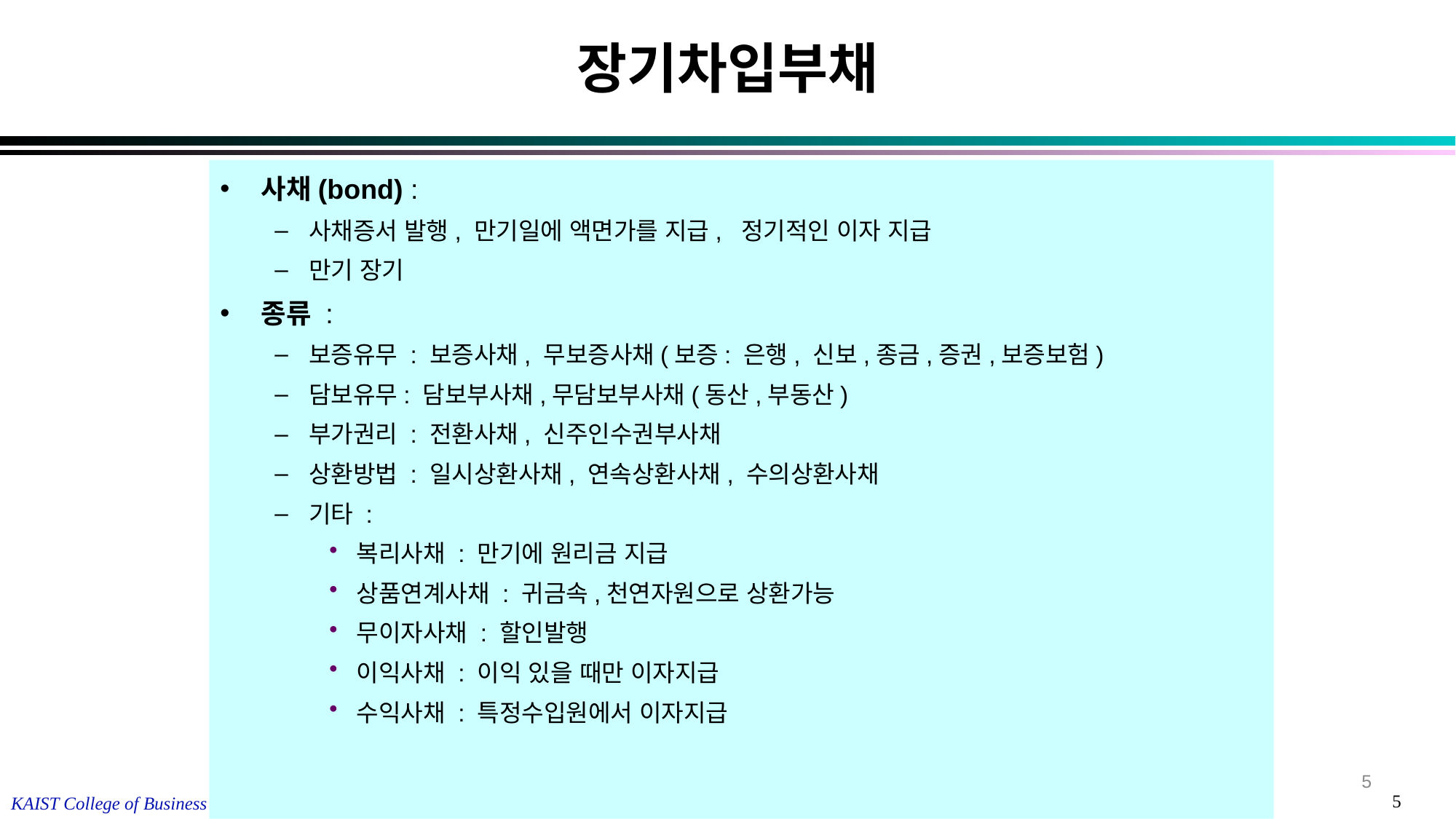

# 장기차입부채
사채(bond) :
사채증서 발행, 만기일에 액면가를 지급,  정기적인 이자 지급
만기 장기
종류 :
보증유무 : 보증사채, 무보증사채(보증: 은행, 신보,종금,증권,보증보험)
담보유무: 담보부사채,무담보부사채(동산,부동산)
부가권리 : 전환사채, 신주인수권부사채
상환방법 : 일시상환사채, 연속상환사채, 수의상환사채
기타 :
복리사채 : 만기에 원리금 지급
상품연계사채 : 귀금속,천연자원으로 상환가능
무이자사채 : 할인발행
이익사채 : 이익 있을 때만 이자지급
수익사채 : 특정수입원에서 이자지급
5